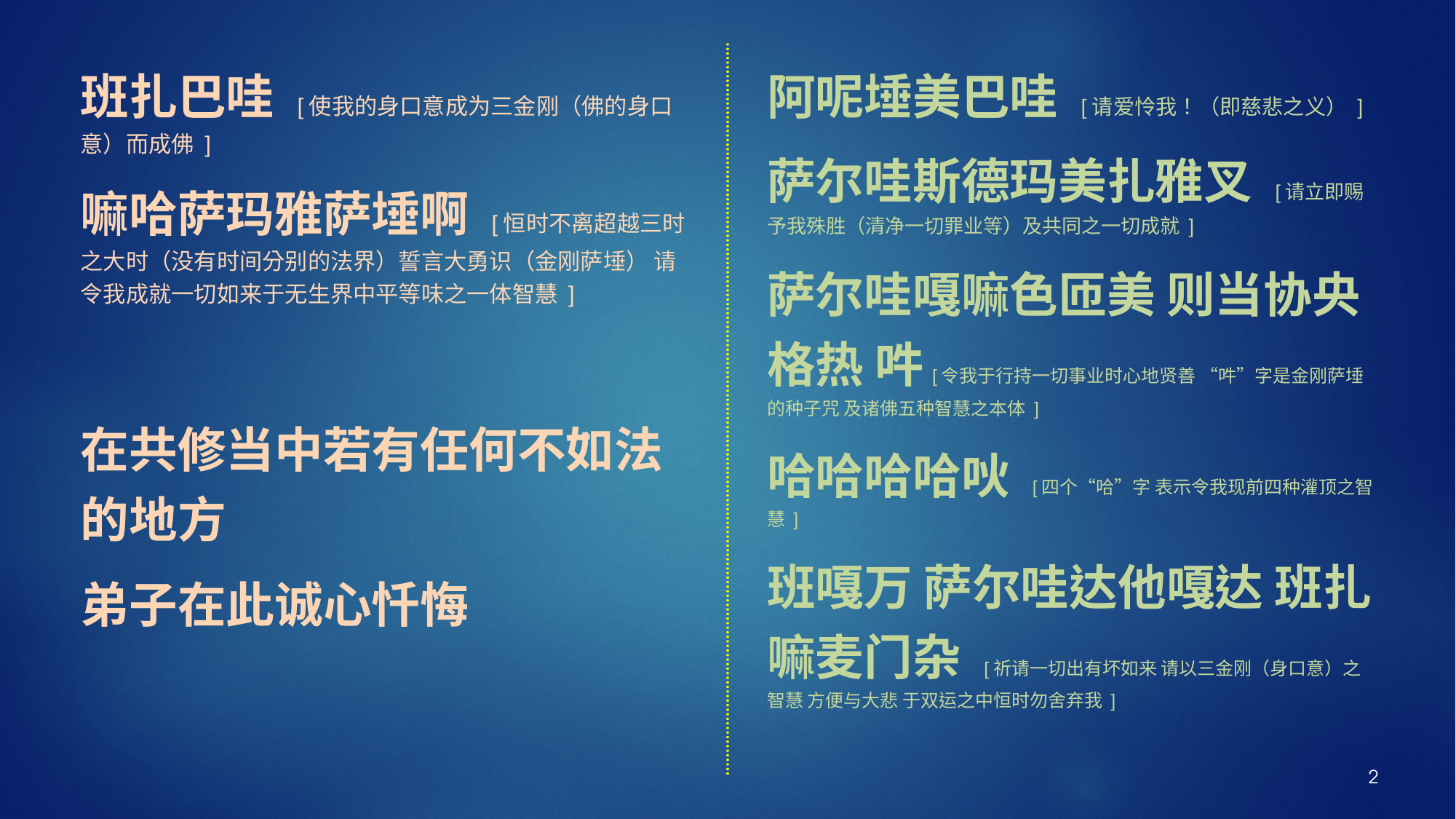

班扎巴哇 [使我的身口意成为三金刚（佛的身口意）而成佛 ]
嘛哈萨玛雅萨埵啊 [恒时不离超越三时之大时（没有时间分别的法界）誓言大勇识（金刚萨埵） 请令我成就一切如来于无生界中平等味之一体智慧 ]

在共修当中若有任何不如法的地方
弟子在此诚心忏悔
阿呢埵美巴哇 [请爱怜我！（即慈悲之义） ]
萨尔哇斯德玛美扎雅叉 [请立即赐予我殊胜（清净一切罪业等）及共同之一切成就 ]
萨尔哇嘎嘛色匝美 则当协央格热 吽 [令我于行持一切事业时心地贤善 “吽”字是金刚萨埵的种子咒 及诸佛五种智慧之本体 ]
哈哈哈哈吙 [四个“哈”字 表示令我现前四种灌顶之智慧 ]
班嘎万 萨尔哇达他嘎达 班扎嘛麦门杂 [祈请一切出有坏如来 请以三金刚（身口意）之智慧 方便与大悲 于双运之中恒时勿舍弃我 ]
2